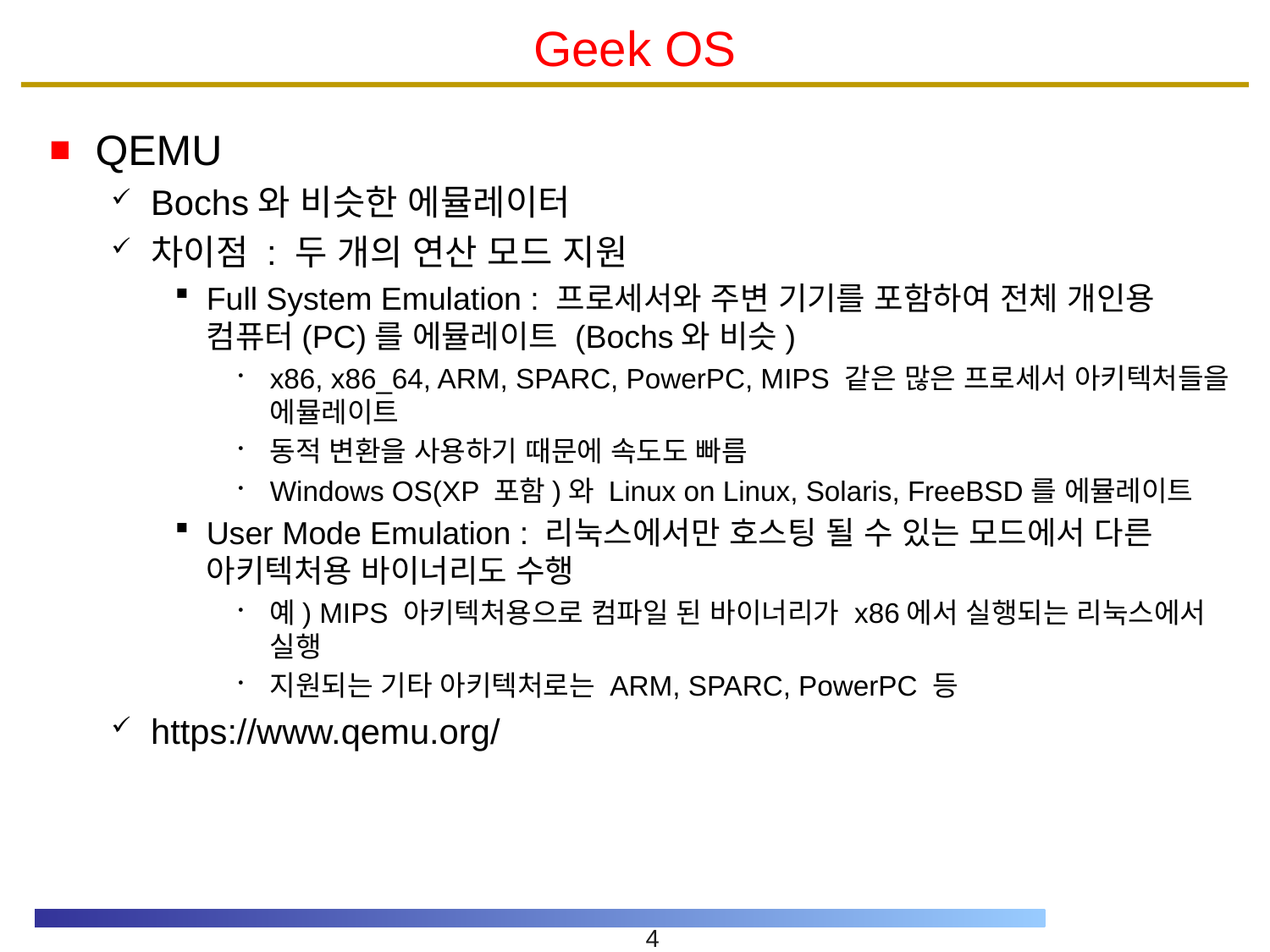

# Geek OS
QEMU
Bochs와 비슷한 에뮬레이터
차이점 : 두 개의 연산 모드 지원
Full System Emulation : 프로세서와 주변 기기를 포함하여 전체 개인용 컴퓨터(PC)를 에뮬레이트 (Bochs와 비슷)
x86, x86_64, ARM, SPARC, PowerPC, MIPS 같은 많은 프로세서 아키텍처들을 에뮬레이트
동적 변환을 사용하기 때문에 속도도 빠름
Windows OS(XP 포함)와 Linux on Linux, Solaris, FreeBSD를 에뮬레이트
User Mode Emulation : 리눅스에서만 호스팅 될 수 있는 모드에서 다른 아키텍처용 바이너리도 수행
예) MIPS 아키텍처용으로 컴파일 된 바이너리가 x86에서 실행되는 리눅스에서 실행
지원되는 기타 아키텍처로는 ARM, SPARC, PowerPC 등
https://www.qemu.org/

4